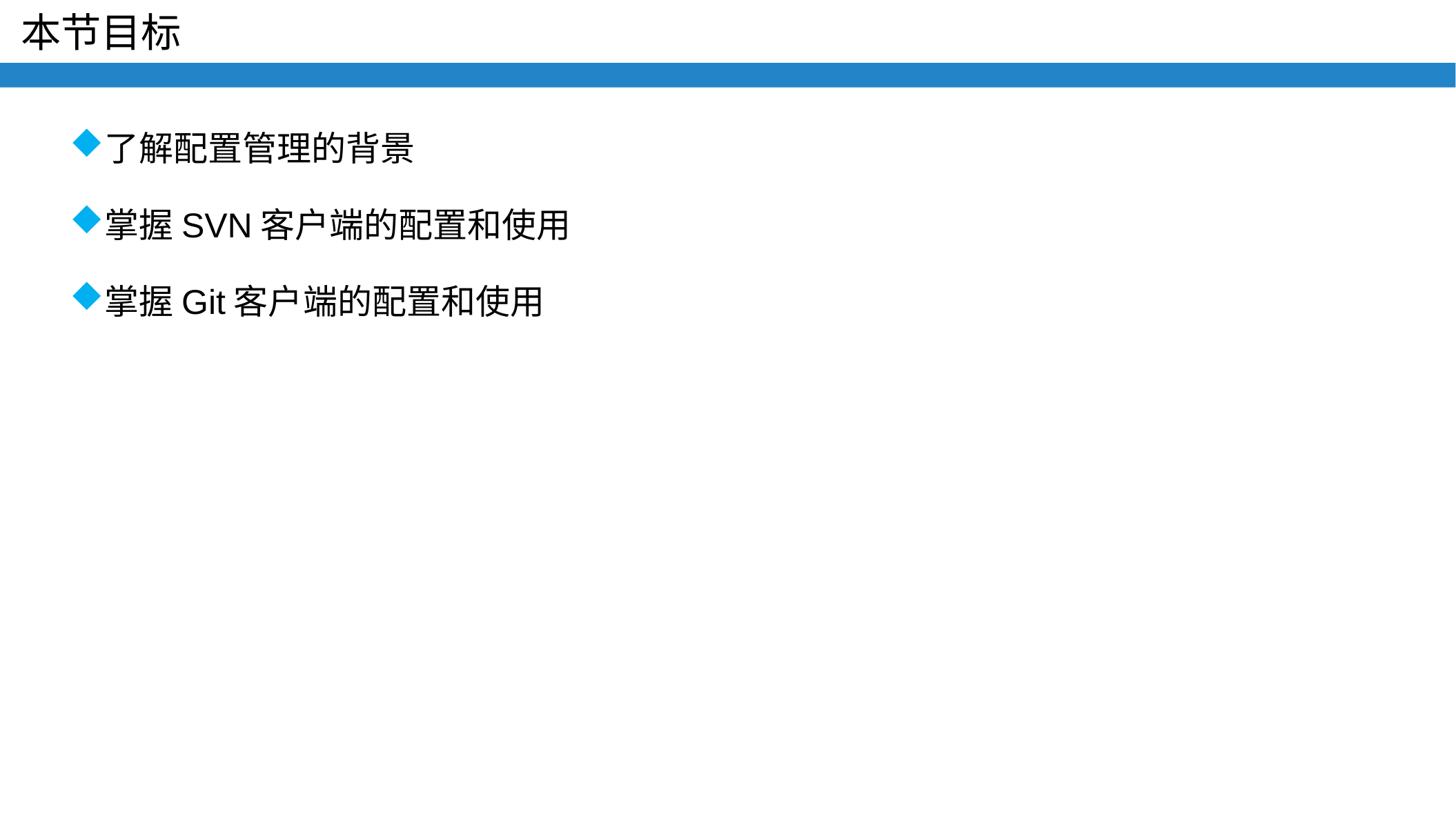

# 本节目标
了解配置管理的背景
掌握SVN客户端的配置和使用
掌握Git客户端的配置和使用